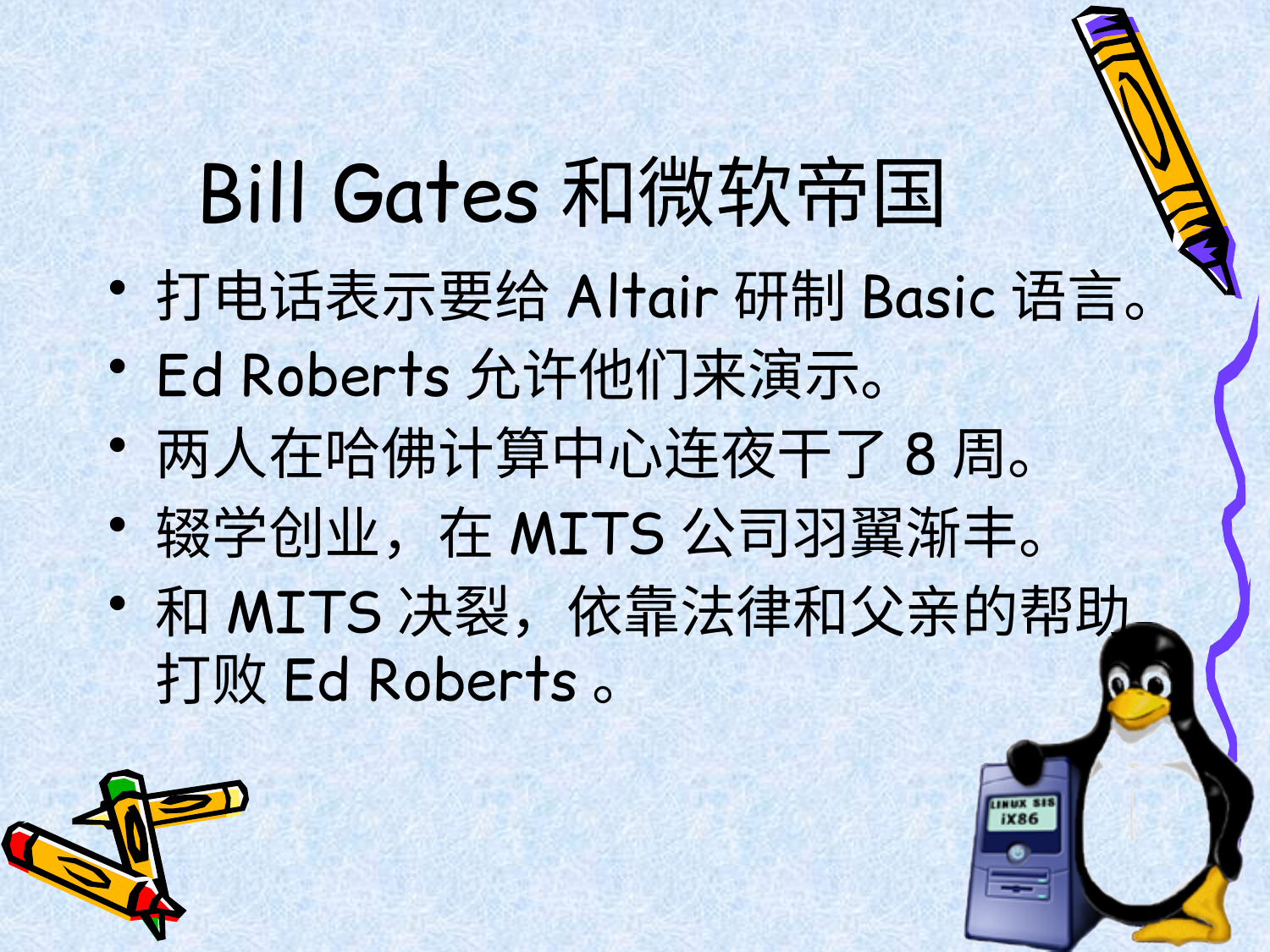

# Bill Gates和微软帝国
打电话表示要给Altair研制Basic语言。
Ed Roberts允许他们来演示。
两人在哈佛计算中心连夜干了8周。
辍学创业，在MITS公司羽翼渐丰。
和MITS决裂，依靠法律和父亲的帮助打败Ed Roberts。